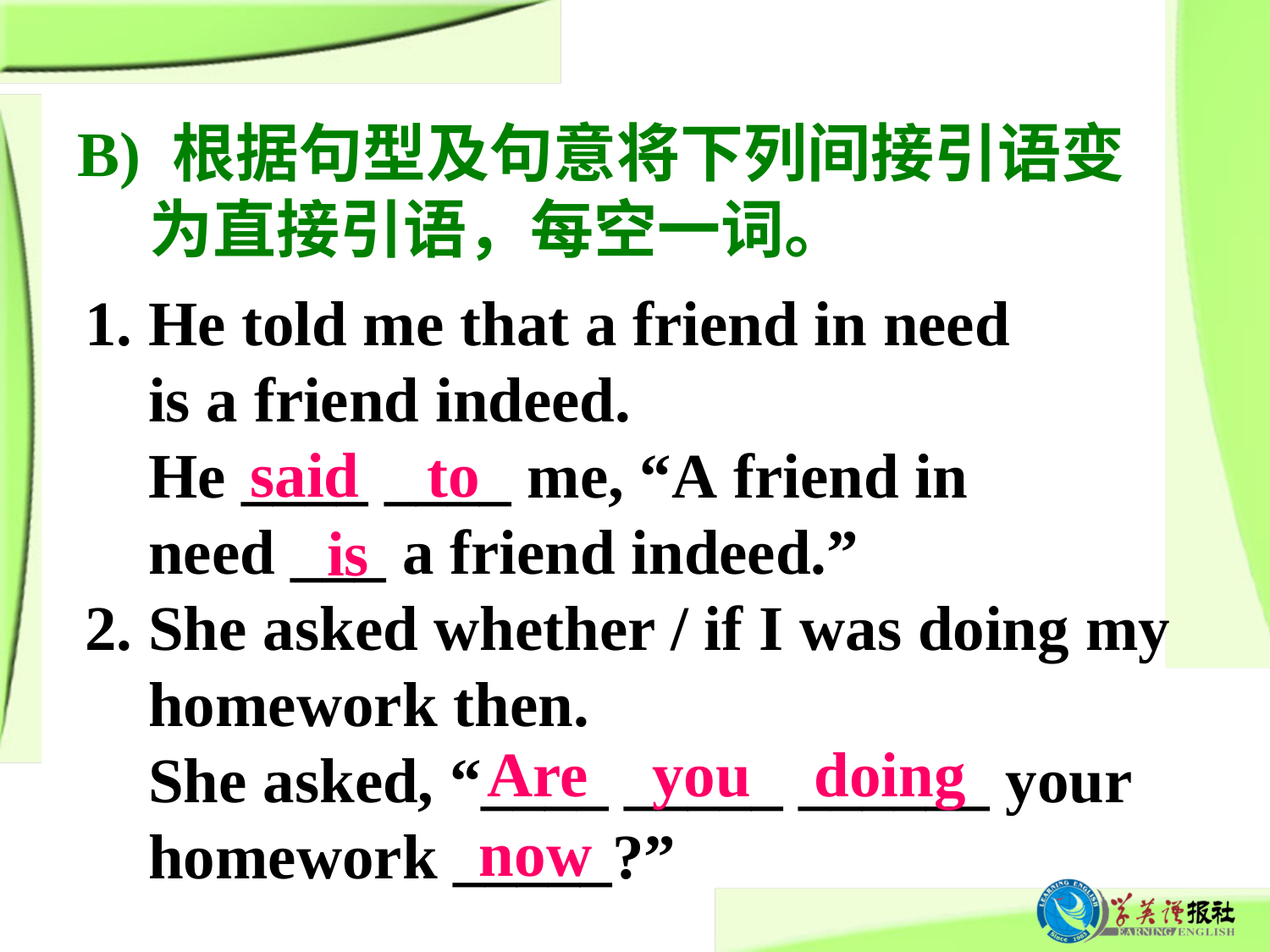

# B) 根据句型及句意将下列间接引语变 为直接引语，每空一词。
1. He told me that a friend in need
    is a friend indeed.
    He ____ ____ me, “A friend in
    need ___ a friend indeed.”
2. She asked whether / if I was doing my
    homework then.
    She asked, “____ _____ ______ your
    homework _____?”
said
to
is
Are    you    doing
now